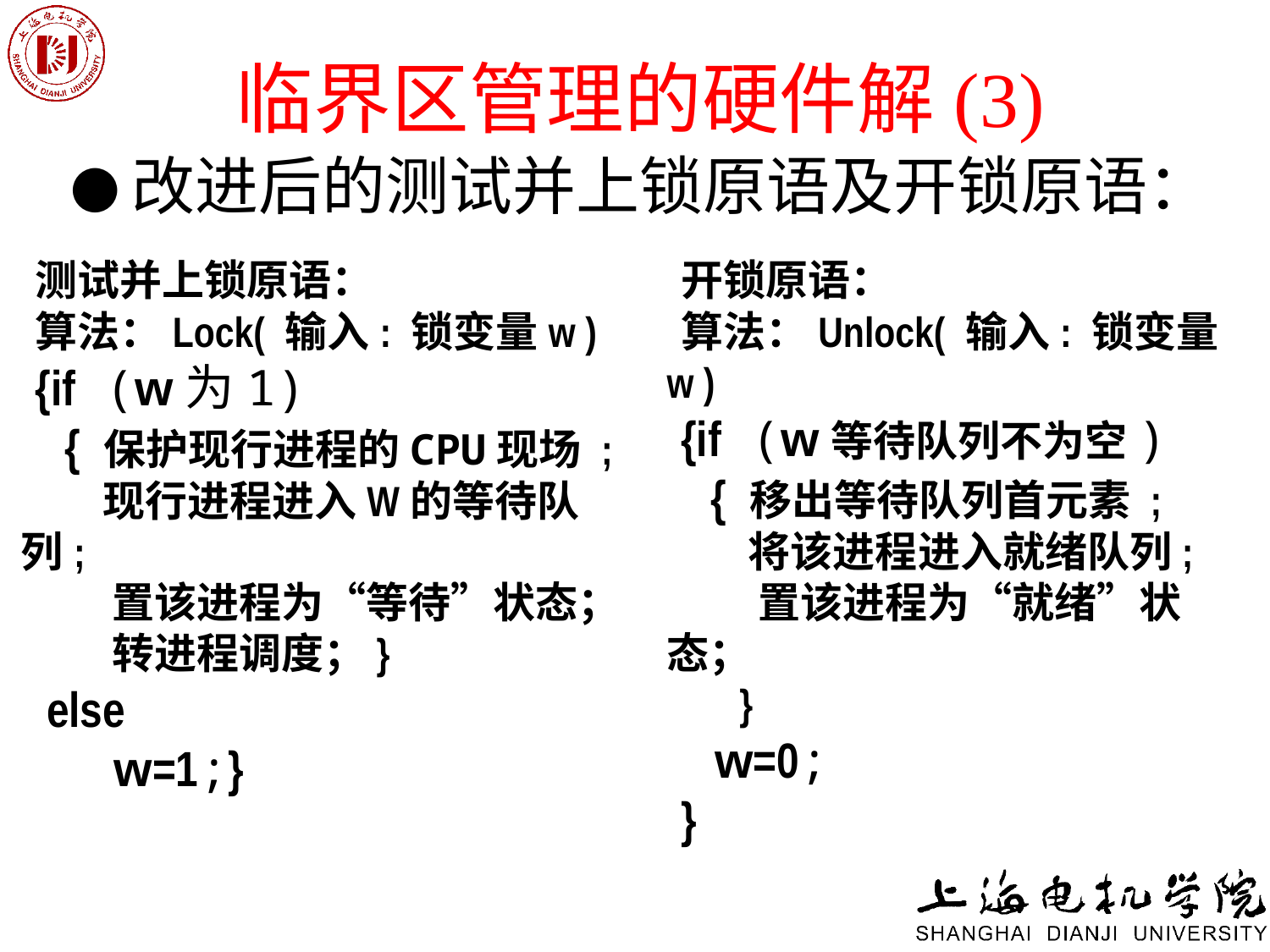

# 临界区管理的硬件解(3)
●改进后的测试并上锁原语及开锁原语：
测试并上锁原语：
算法：Lock( 输入: 锁变量w )
{if (w为1)
 { 保护现行进程的CPU现场 ;
      现行进程进入W的等待队列;
       置该进程为“等待”状态；
       转进程调度；}
 else
       w=1;}
开锁原语：
算法：Unlock( 输入: 锁变量w )
{if (w等待队列不为空)
 { 移出等待队列首元素 ;
      将该进程进入就绪队列;
       置该进程为“就绪”状态；
      }
   w=0;
}